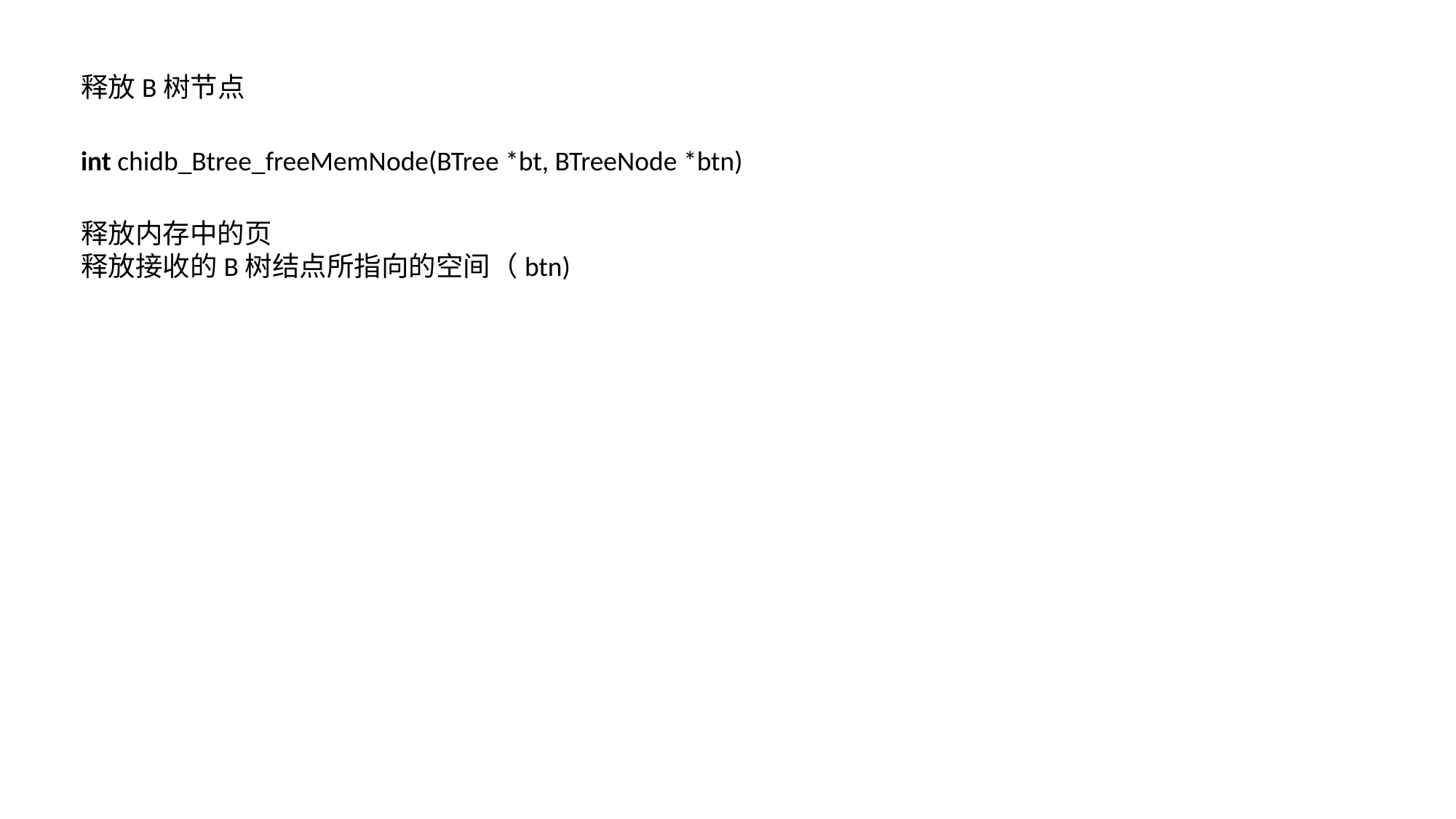

释放B树节点
int chidb_Btree_freeMemNode(BTree *bt, BTreeNode *btn)
释放内存中的页
释放接收的B树结点所指向的空间（btn)